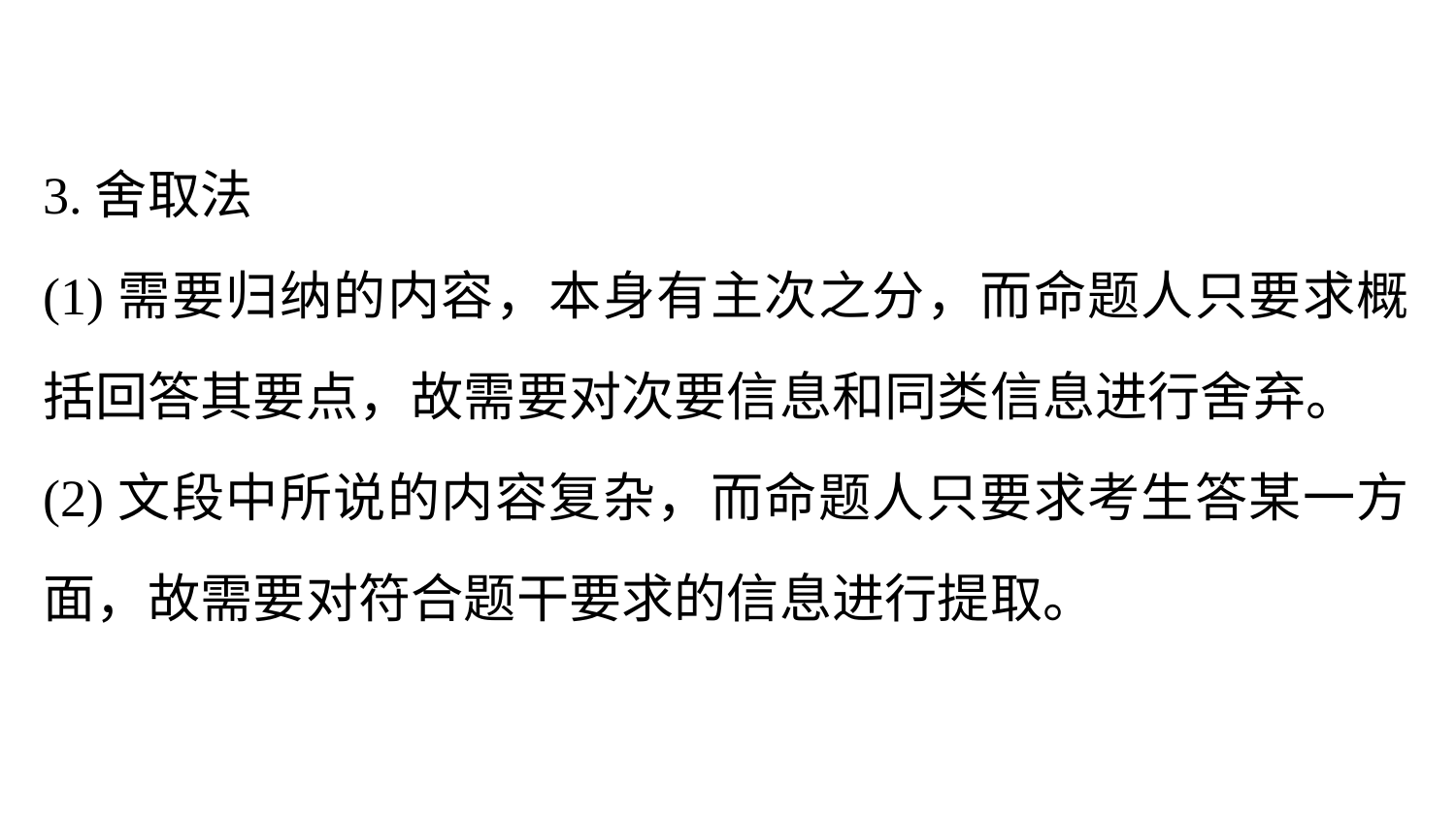

3.舍取法
(1)需要归纳的内容，本身有主次之分，而命题人只要求概括回答其要点，故需要对次要信息和同类信息进行舍弃。
(2)文段中所说的内容复杂，而命题人只要求考生答某一方面，故需要对符合题干要求的信息进行提取。